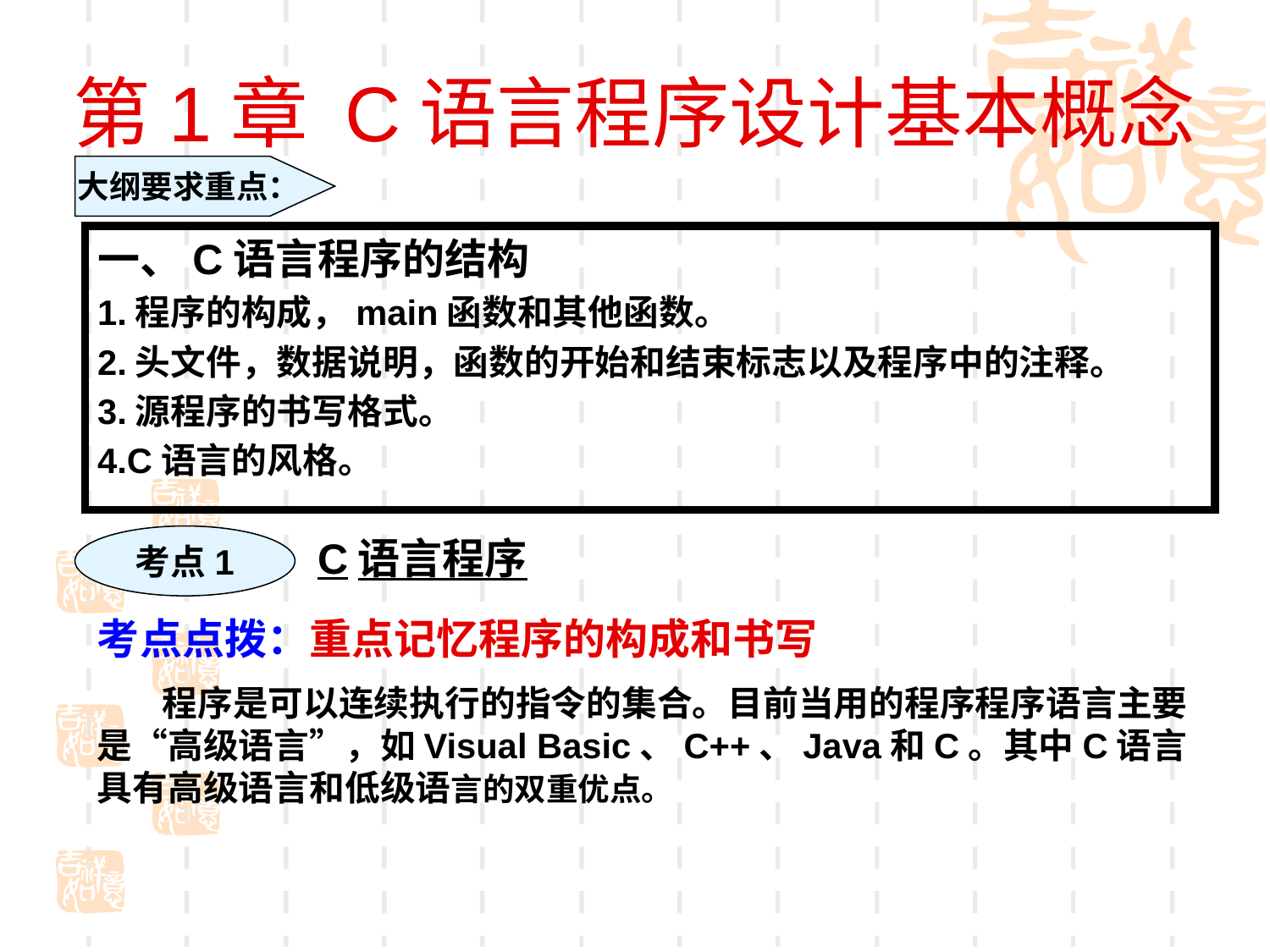

# 第1章 C语言程序设计基本概念
大纲要求重点：
一、C语言程序的结构
1.程序的构成，main函数和其他函数。
2.头文件，数据说明，函数的开始和结束标志以及程序中的注释。
3.源程序的书写格式。
4.C语言的风格。
考点1
C语言程序
考点点拨：重点记忆程序的构成和书写
       程序是可以连续执行的指令的集合。目前当用的程序程序语言主要是“高级语言”，如Visual Basic、C++、Java和C。其中C语言具有高级语言和低级语言的双重优点。